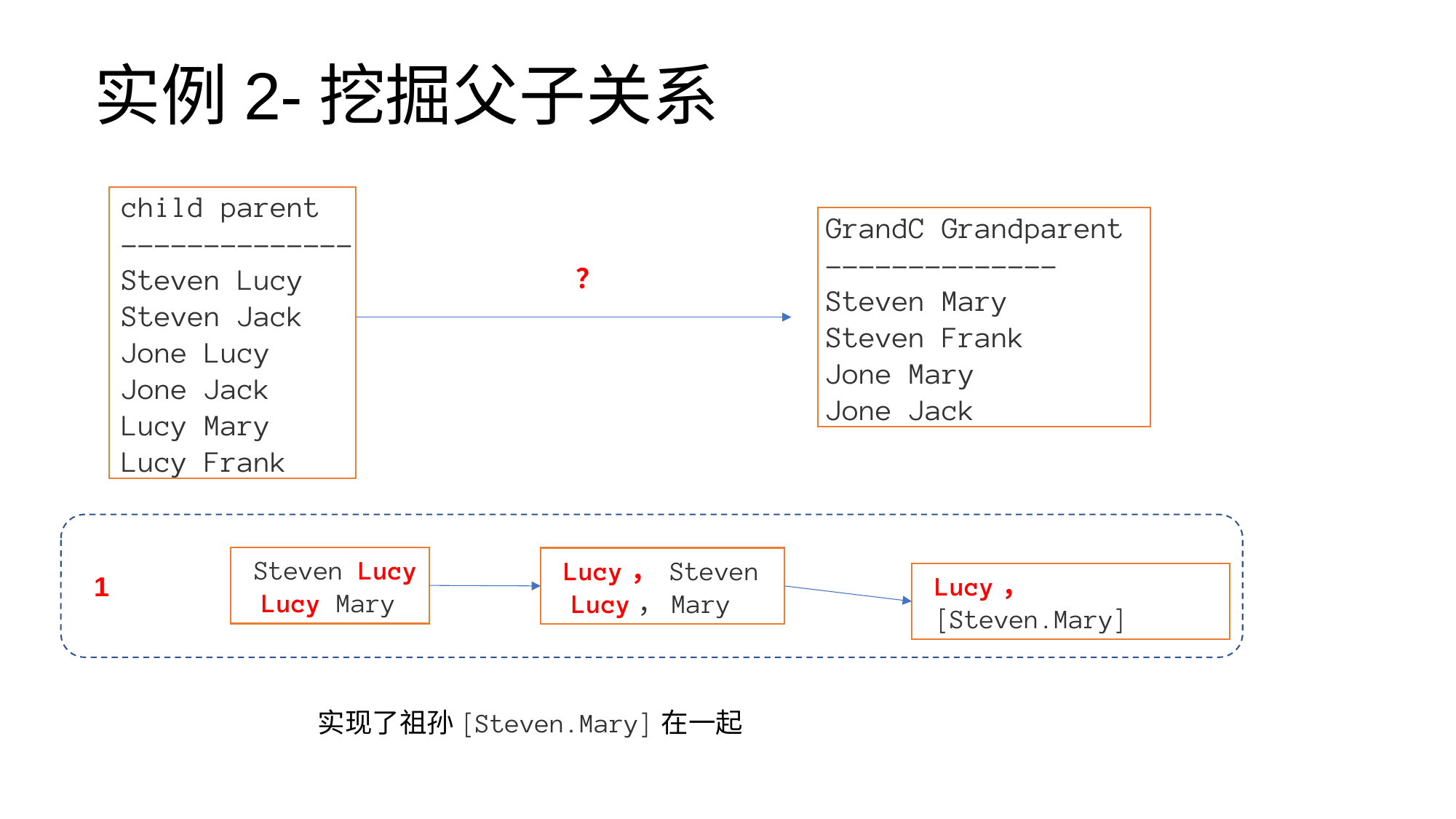

# 实例2-挖掘父子关系
child parent
--------------
Steven Lucy
Steven Jack
Jone Lucy
Jone Jack
Lucy Mary
Lucy Frank
GrandC Grandparent
--------------
Steven Mary
Steven Frank
Jone Mary
Jone Jack
？
  1
Steven Lucy
 Lucy Mary
Lucy， Steven
 Lucy，Mary
Lucy，[Steven.Mary]
实现了祖孙[Steven.Mary]在一起